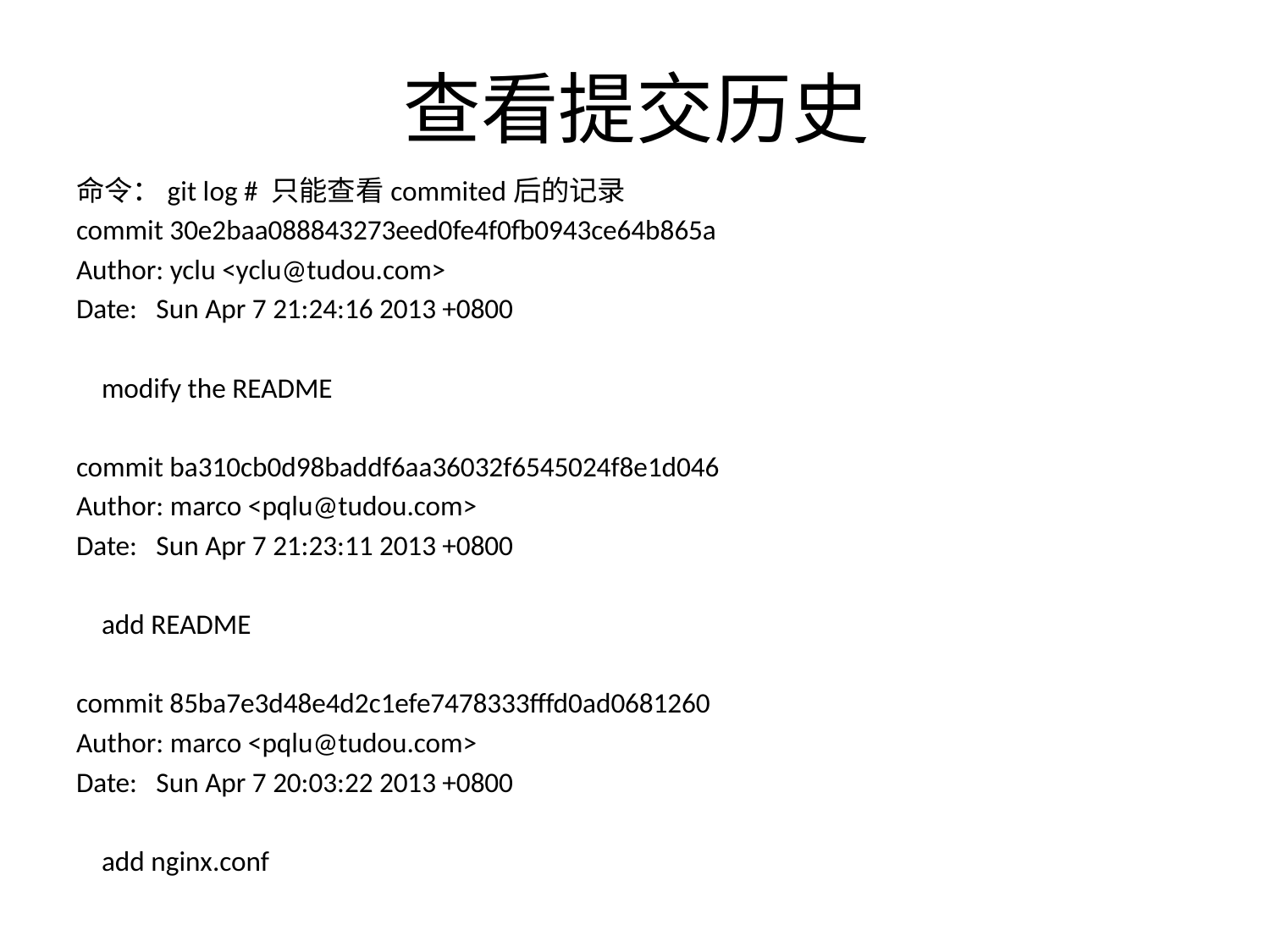

# 查看提交历史
命令：git log # 只能查看commited后的记录
commit 30e2baa088843273eed0fe4f0fb0943ce64b865a
Author: yclu <yclu@tudou.com>
Date:   Sun Apr 7 21:24:16 2013 +0800

    modify the README

commit ba310cb0d98baddf6aa36032f6545024f8e1d046
Author: marco <pqlu@tudou.com>
Date:   Sun Apr 7 21:23:11 2013 +0800

    add README

commit 85ba7e3d48e4d2c1efe7478333fffd0ad0681260
Author: marco <pqlu@tudou.com>
Date:   Sun Apr 7 20:03:22 2013 +0800

    add nginx.conf